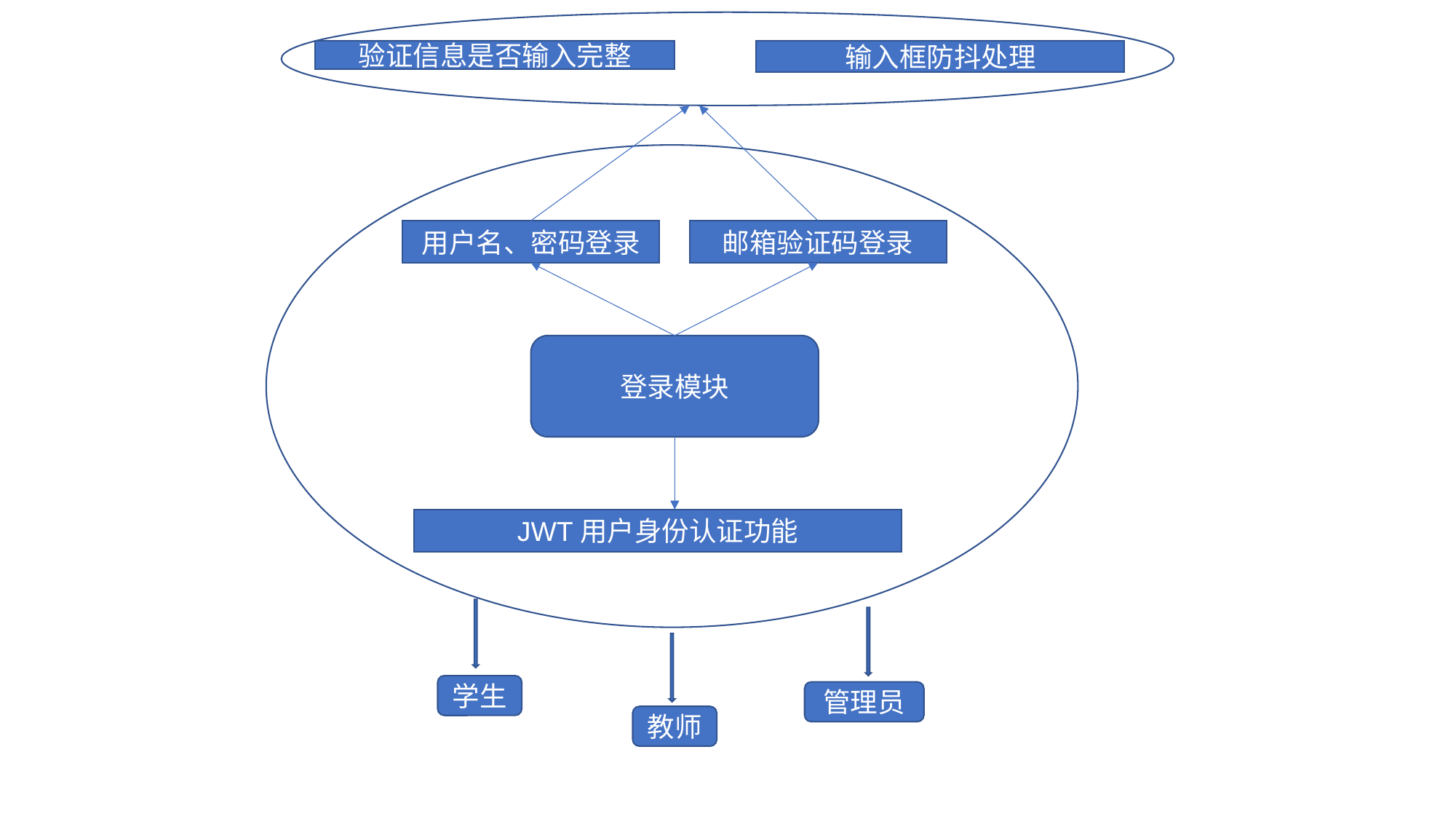

验证信息是否输入完整
输入框防抖处理

用户名、密码登录
邮箱验证码登录
登录模块
JWT用户身份认证功能

学生
管理员
教师